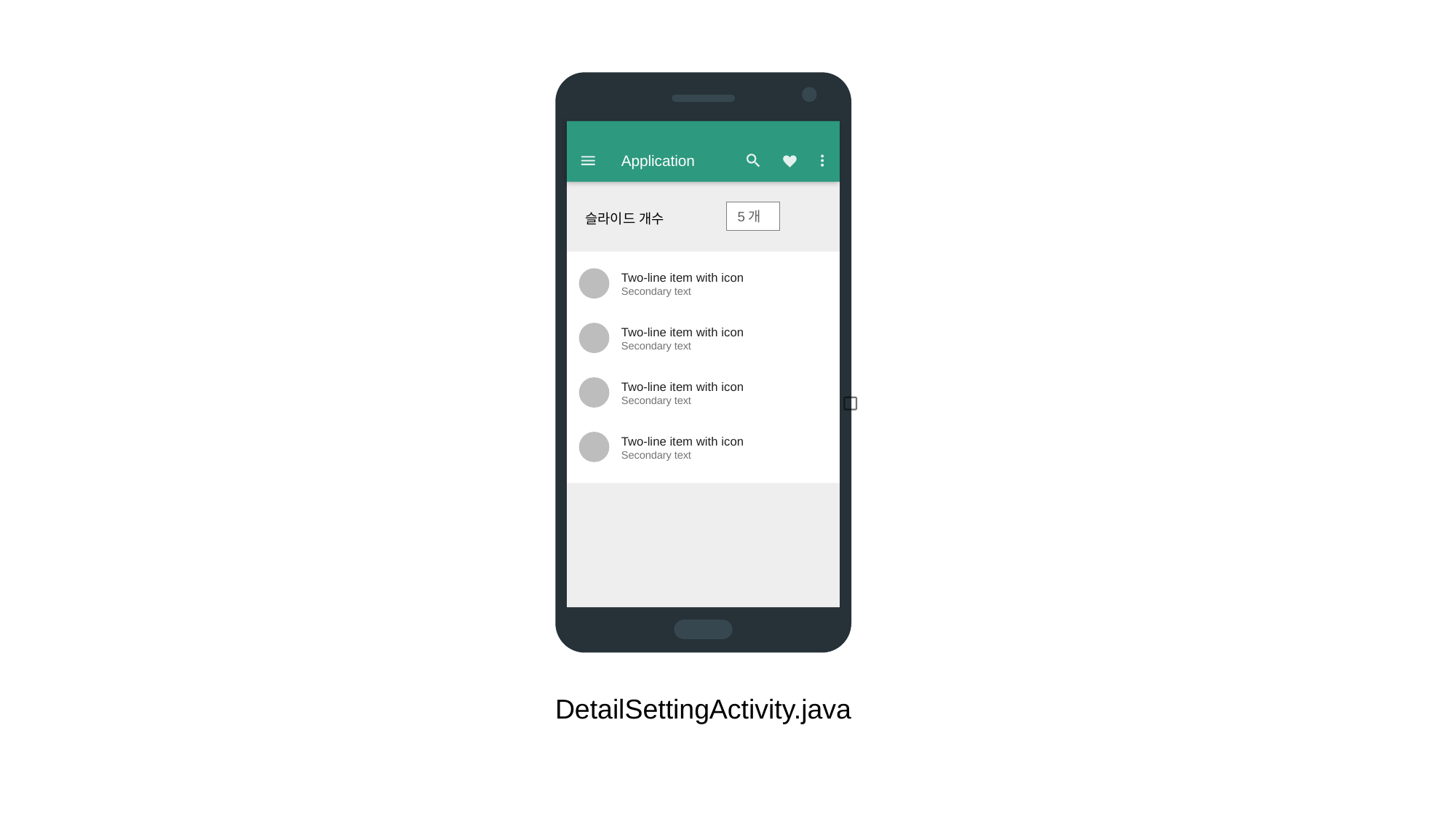

Application

DetailSettingActivity.java
5개
슬라이드 개수
Two-line item with icon
Secondary text
Two-line item with icon
Secondary text
Two-line item with icon
Secondary text
Two-line item with icon
Secondary text